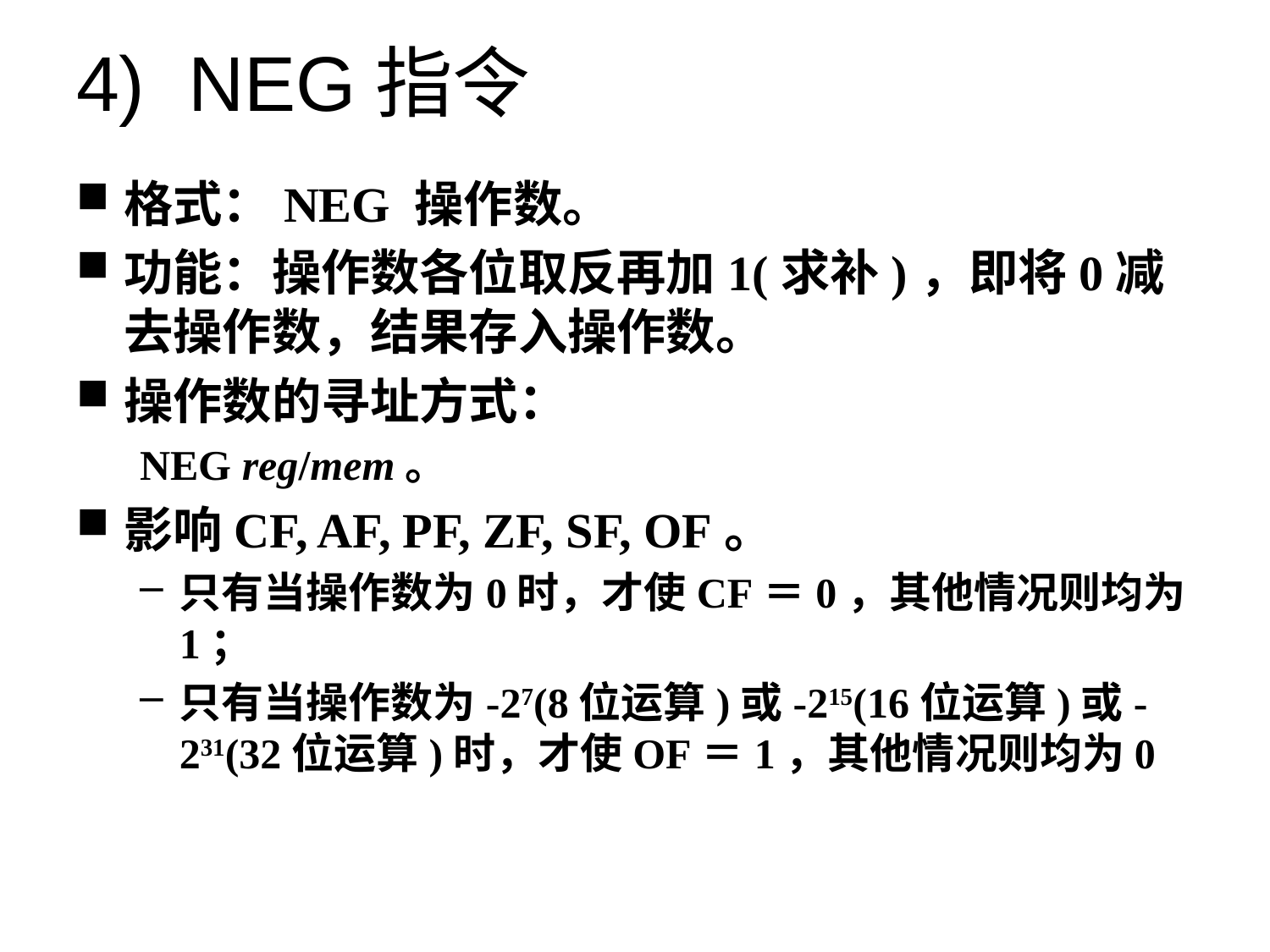

# 4)  NEG指令
格式：NEG 操作数。
功能：操作数各位取反再加1(求补)，即将0减去操作数，结果存入操作数。
操作数的寻址方式：
NEG reg/mem。
影响CF, AF, PF, ZF, SF, OF。
只有当操作数为0时，才使CF＝0，其他情况则均为1；
只有当操作数为-27(8位运算)或-215(16位运算)或-231(32位运算)时，才使OF＝1，其他情况则均为0